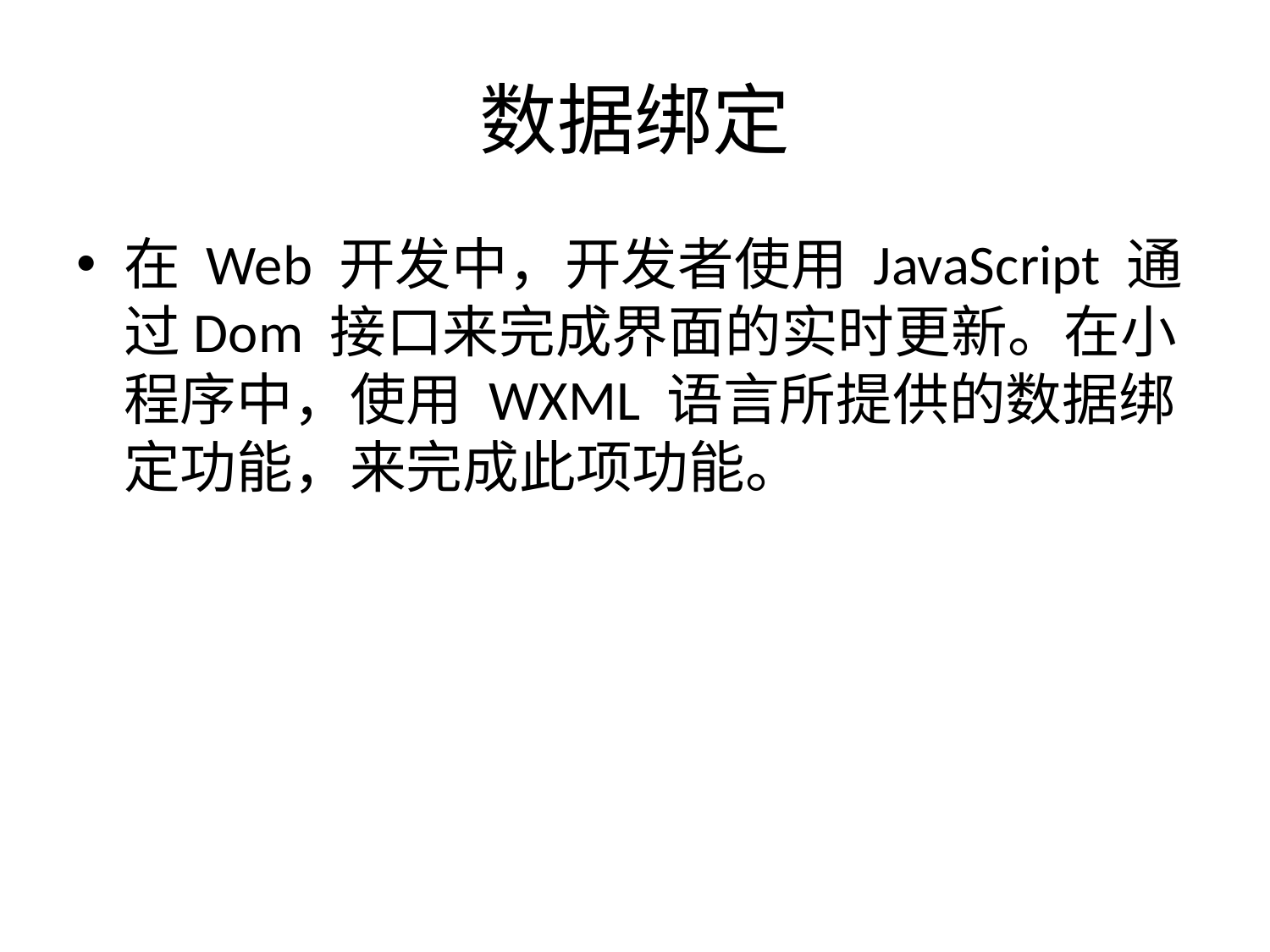

# 数据绑定
在 Web 开发中，开发者使用 JavaScript 通过Dom 接口来完成界面的实时更新。在小程序中，使用 WXML 语言所提供的数据绑定功能，来完成此项功能。